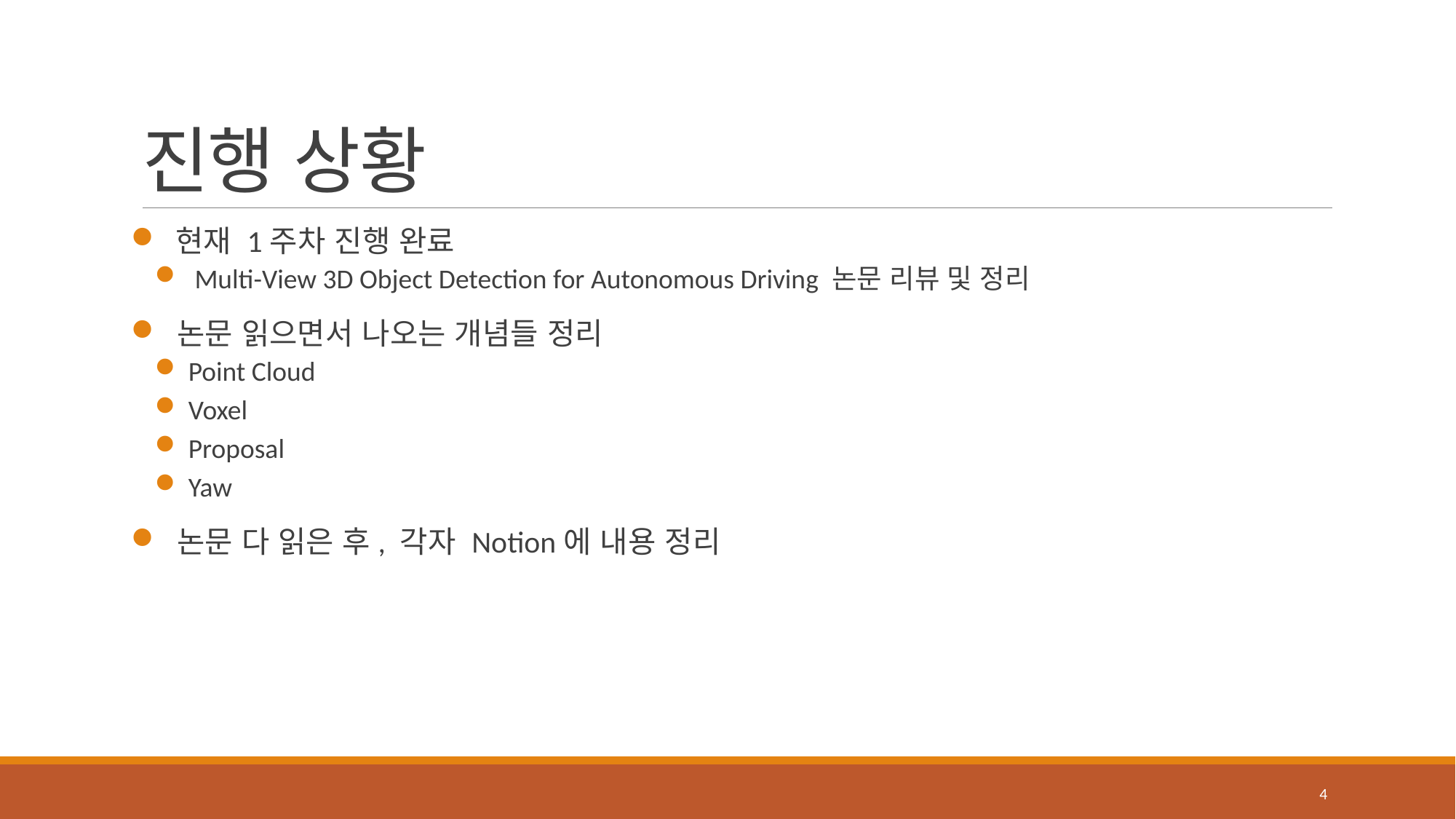

# 진행 상황
 현재 1주차 진행 완료
  Multi-View 3D Object Detection for Autonomous Driving 논문 리뷰 및 정리
 논문 읽으면서 나오는 개념들 정리
 Point Cloud
 Voxel
 Proposal
 Yaw
 논문 다 읽은 후, 각자 Notion에 내용 정리
4